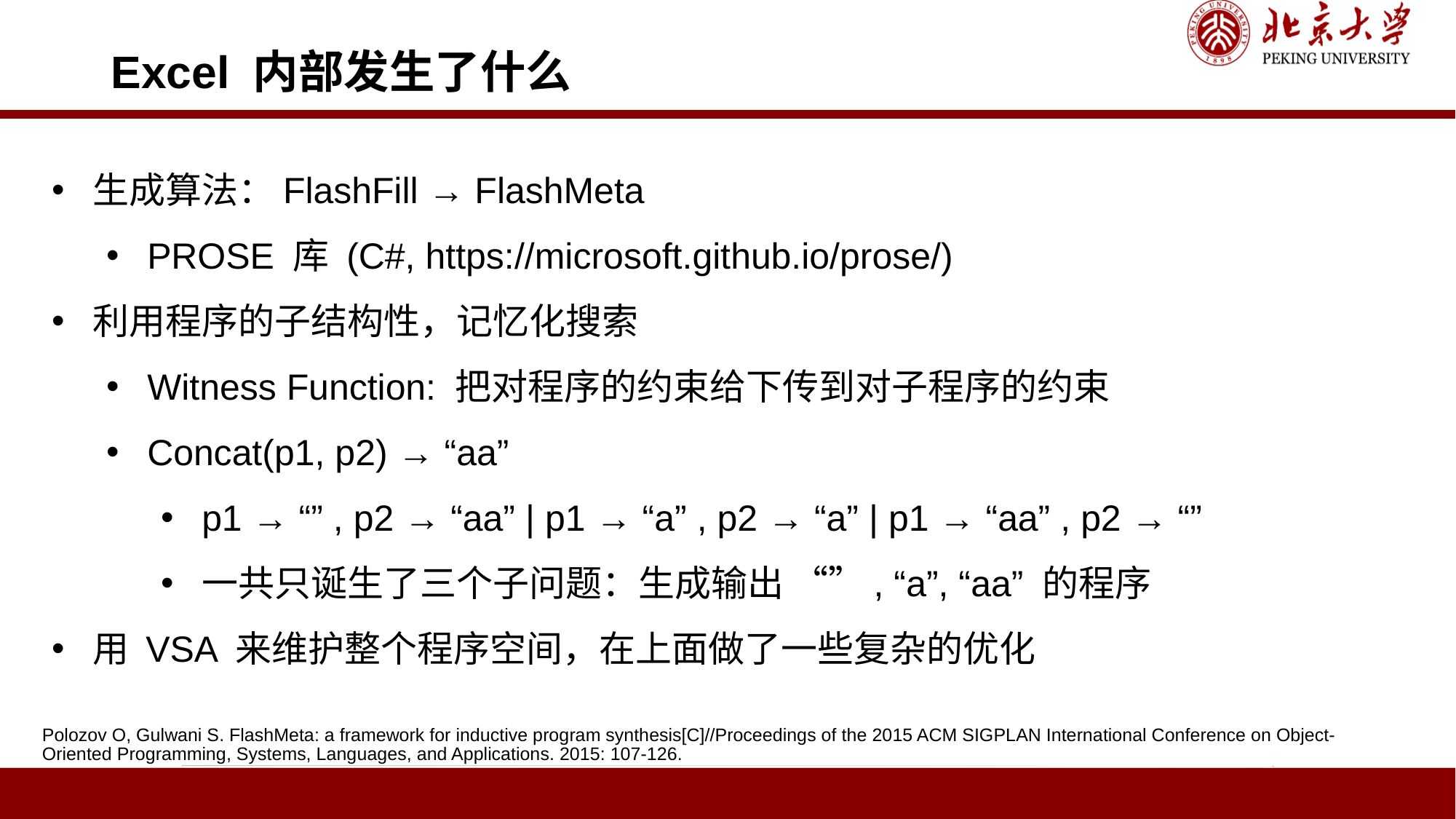

Excel 内部发生了什么

生成算法：FlashFill → FlashMeta
PROSE 库 (C#, https://microsoft.github.io/prose/)
利用程序的子结构性，记忆化搜索
Witness Function: 把对程序的约束给下传到对子程序的约束
Concat(p1, p2) → “aa”
p1 → “” , p2 → “aa” | p1 → “a” , p2 → “a” | p1 → “aa” , p2 → “”
一共只诞生了三个子问题：生成输出 “”, “a”, “aa” 的程序
用 VSA 来维护整个程序空间，在上面做了一些复杂的优化
Polozov O, Gulwani S. FlashMeta: a framework for inductive program synthesis[C]//Proceedings of the 2015 ACM SIGPLAN International Conference on Object-Oriented Programming, Systems, Languages, and Applications. 2015: 107-126.